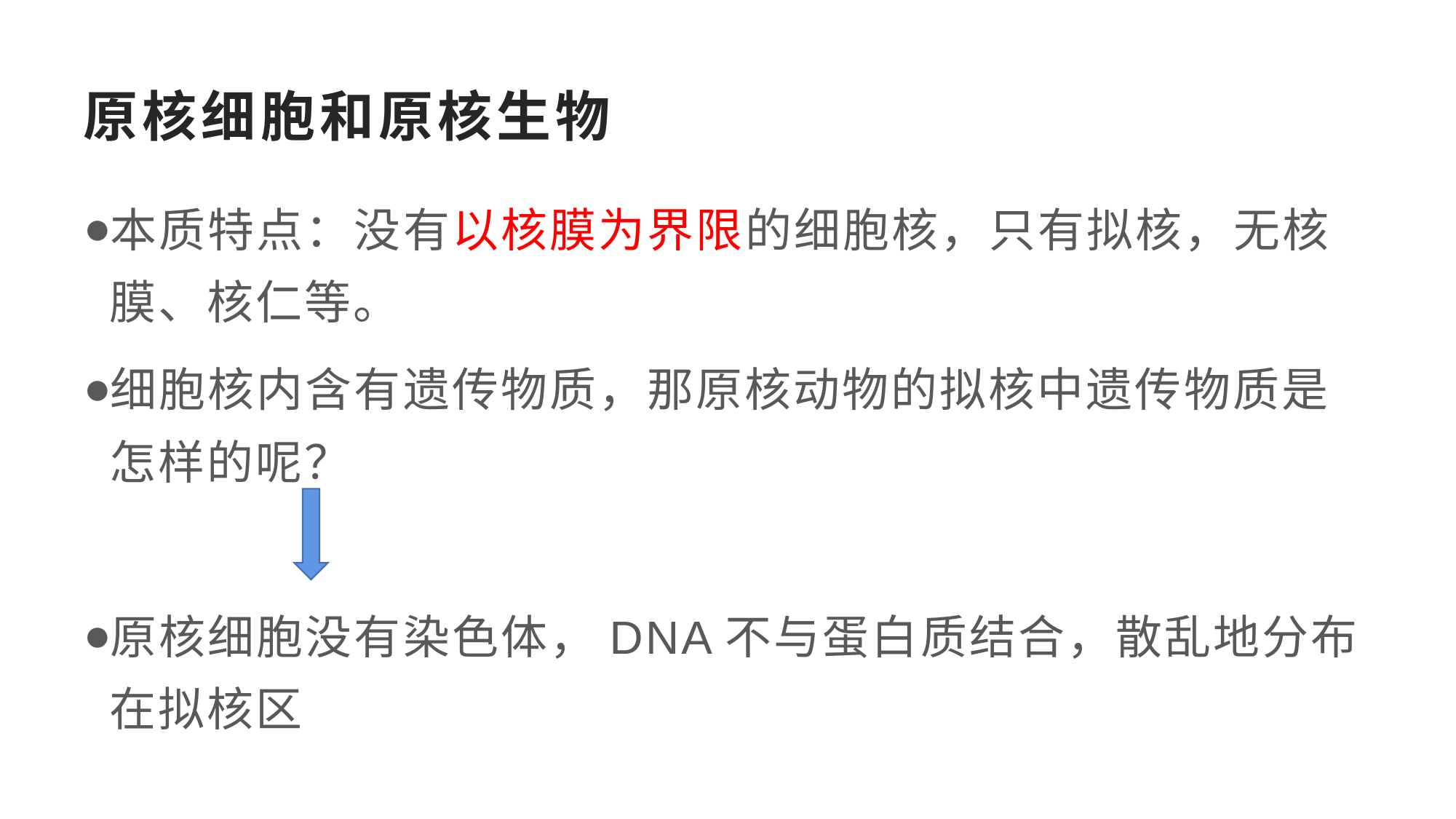

# 原核细胞和原核生物
本质特点：没有以核膜为界限的细胞核，只有拟核，无核膜、核仁等。
细胞核内含有遗传物质，那原核动物的拟核中遗传物质是怎样的呢？

原核细胞没有染色体，DNA不与蛋白质结合，散乱地分布在拟核区